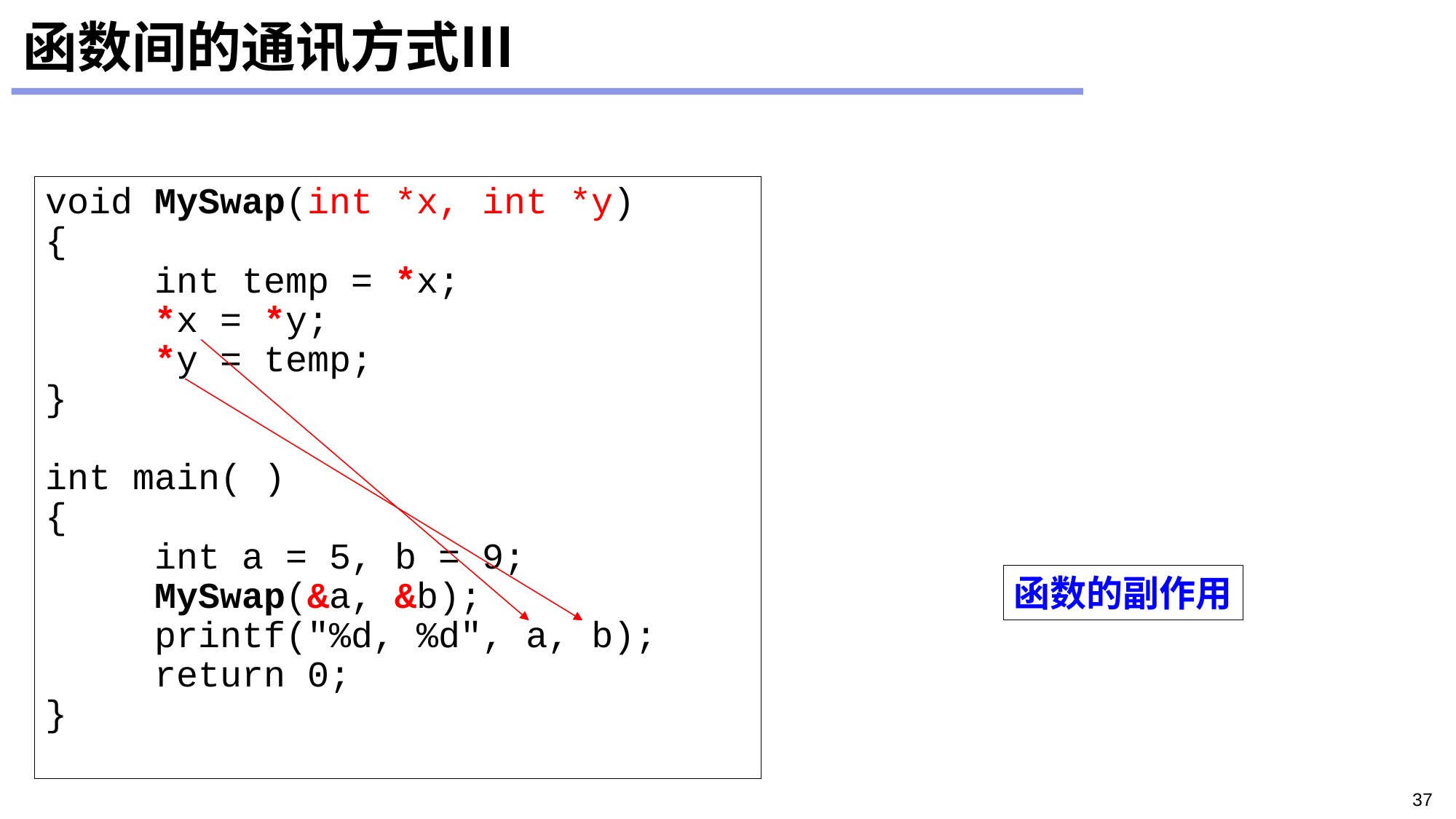

# 函数间的通讯方式Ⅲ
void MySwap(int *x, int *y)
{
	int temp = *x;
	*x = *y;
	*y = temp;
}

int main( )
{
	int a = 5, b = 9;
	MySwap(&a, &b);
	printf("%d, %d", a, b);
	return 0;
}

函数的副作用
37